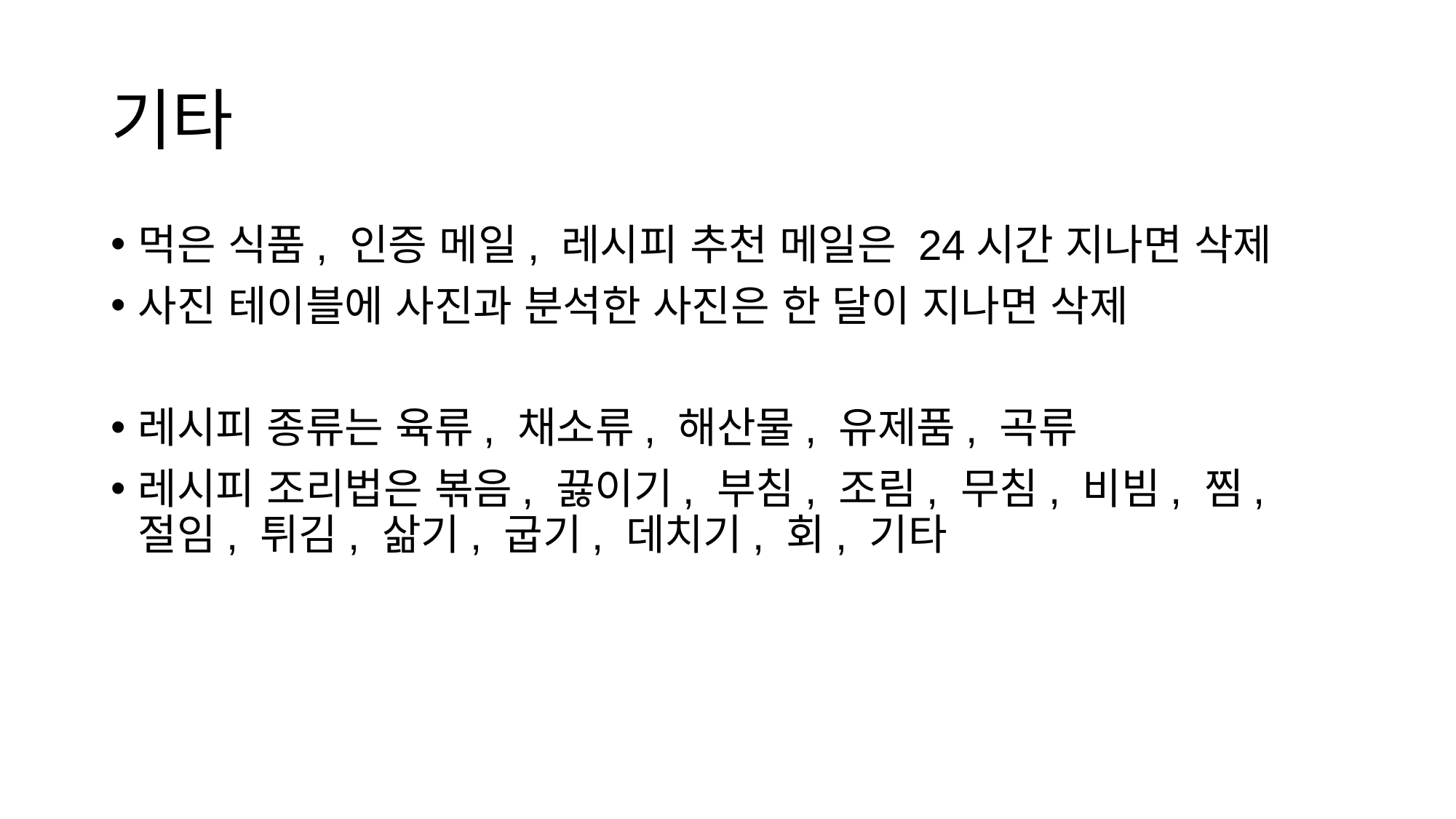

# 기타
먹은 식품, 인증 메일, 레시피 추천 메일은 24시간 지나면 삭제
사진 테이블에 사진과 분석한 사진은 한 달이 지나면 삭제

레시피 종류는 육류, 채소류, 해산물, 유제품, 곡류
레시피 조리법은 볶음, 끓이기, 부침, 조림, 무침, 비빔, 찜, 절임, 튀김, 삶기, 굽기, 데치기, 회, 기타